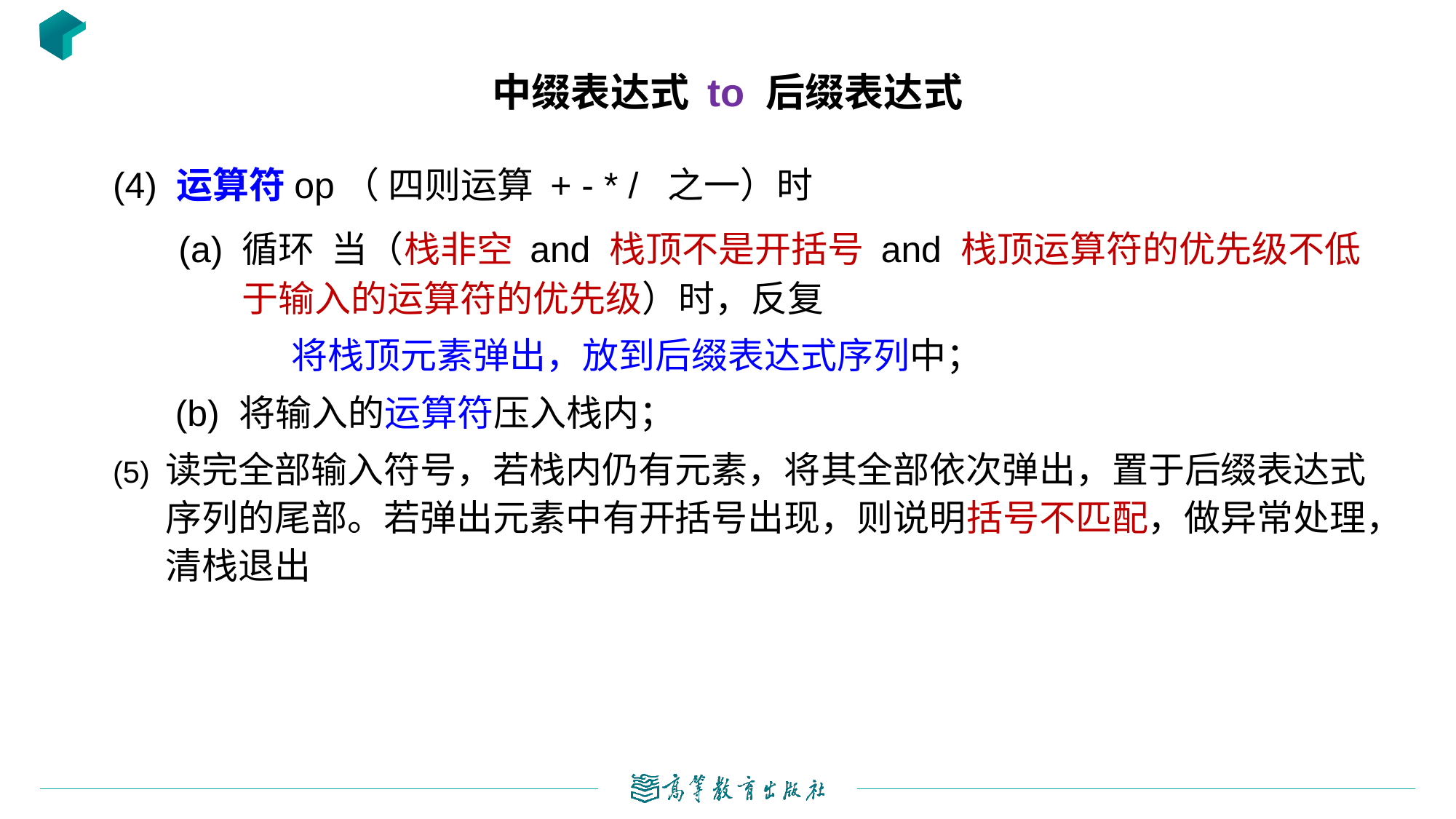

# 中缀表达式 to 后缀表达式
(4) 运算符op（ 四则运算 + - * /  之一）时
  (a) 循环  当（栈非空 and 栈顶不是开括号 and 栈顶运算符的优先级不低于输入的运算符的优先级）时，反复
      将栈顶元素弹出，放到后缀表达式序列中；
  (b) 将输入的运算符压入栈内；
(5) 读完全部输入符号，若栈内仍有元素，将其全部依次弹出，置于后缀表达式序列的尾部。若弹出元素中有开括号出现，则说明括号不匹配，做异常处理，清栈退出